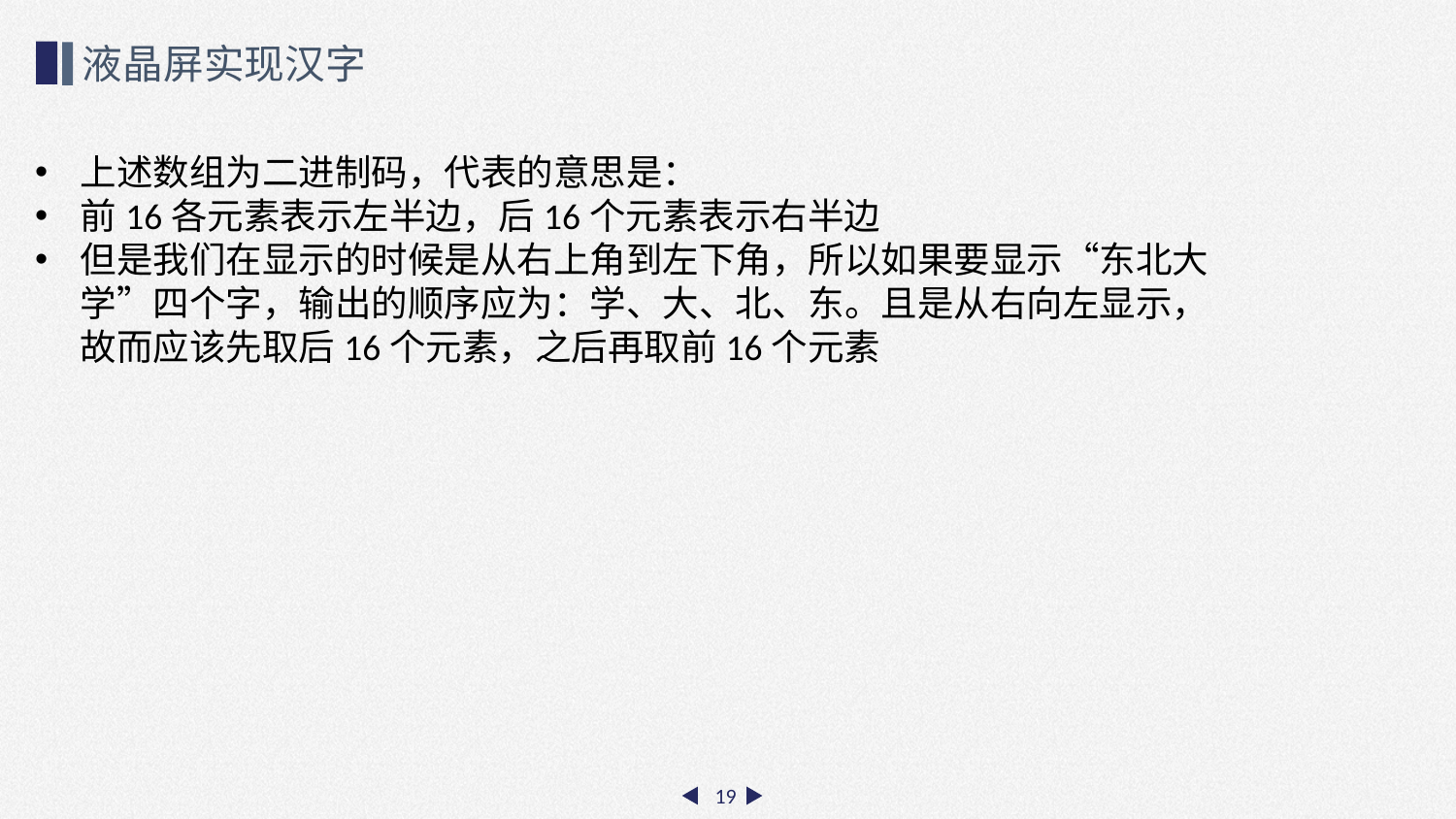

液晶屏实现汉字

上述数组为二进制码，代表的意思是：
前16各元素表示左半边，后16个元素表示右半边
但是我们在显示的时候是从右上角到左下角，所以如果要显示“东北大学”四个字，输出的顺序应为：学、大、北、东。且是从右向左显示，故而应该先取后16个元素，之后再取前16个元素

19